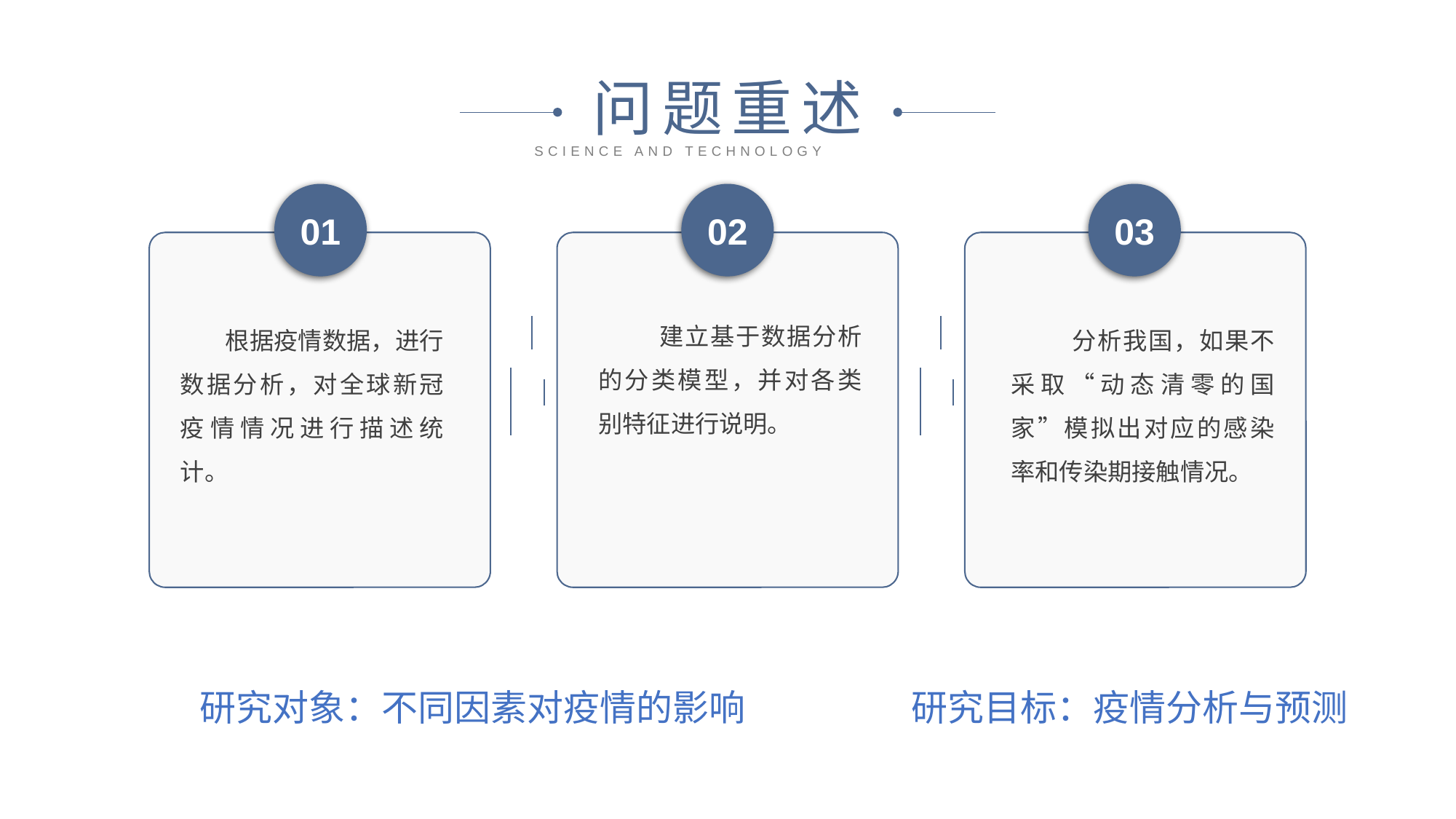

问题重述
SCIENCE AND TECHNOLOGY
01
02
03

        建立基于数据分析的分类模型，并对各类别特征进行说明。
       根据疫情数据，进行数据分析，对全球新冠疫情情况进行描述统计。
        分析我国，如果不采取“动态清零的国家”模拟出对应的感染率和传染期接触情况。
研究对象：不同因素对疫情的影响
研究目标：疫情分析与预测